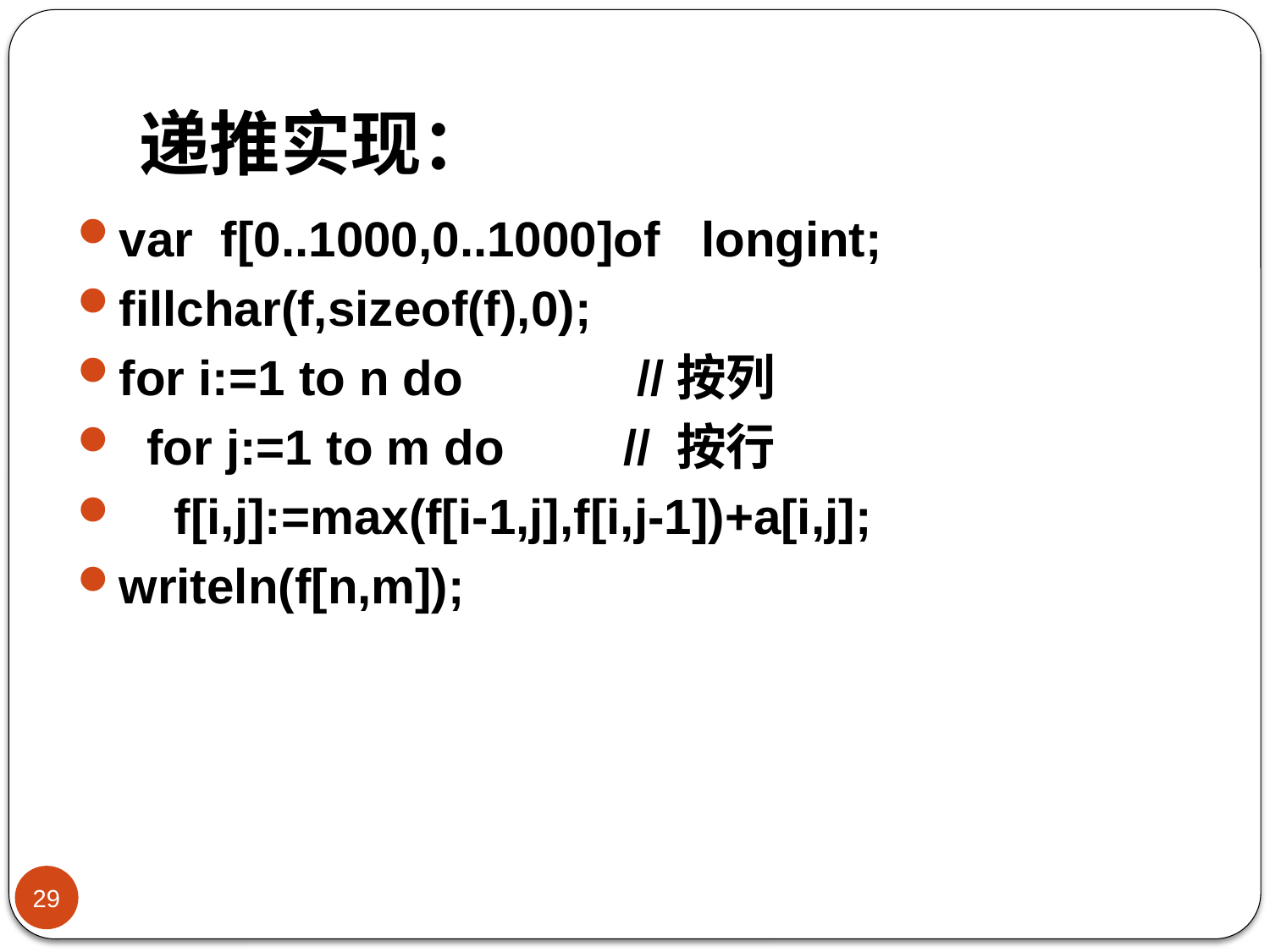

# 递推实现：
var  f[0..1000,0..1000]of   longint;
fillchar(f,sizeof(f),0);
for i:=1 to n do 		 //按列
  for j:=1 to m do  	// 按行
    f[i,j]:=max(f[i-1,j],f[i,j-1])+a[i,j];
writeln(f[n,m]);
29